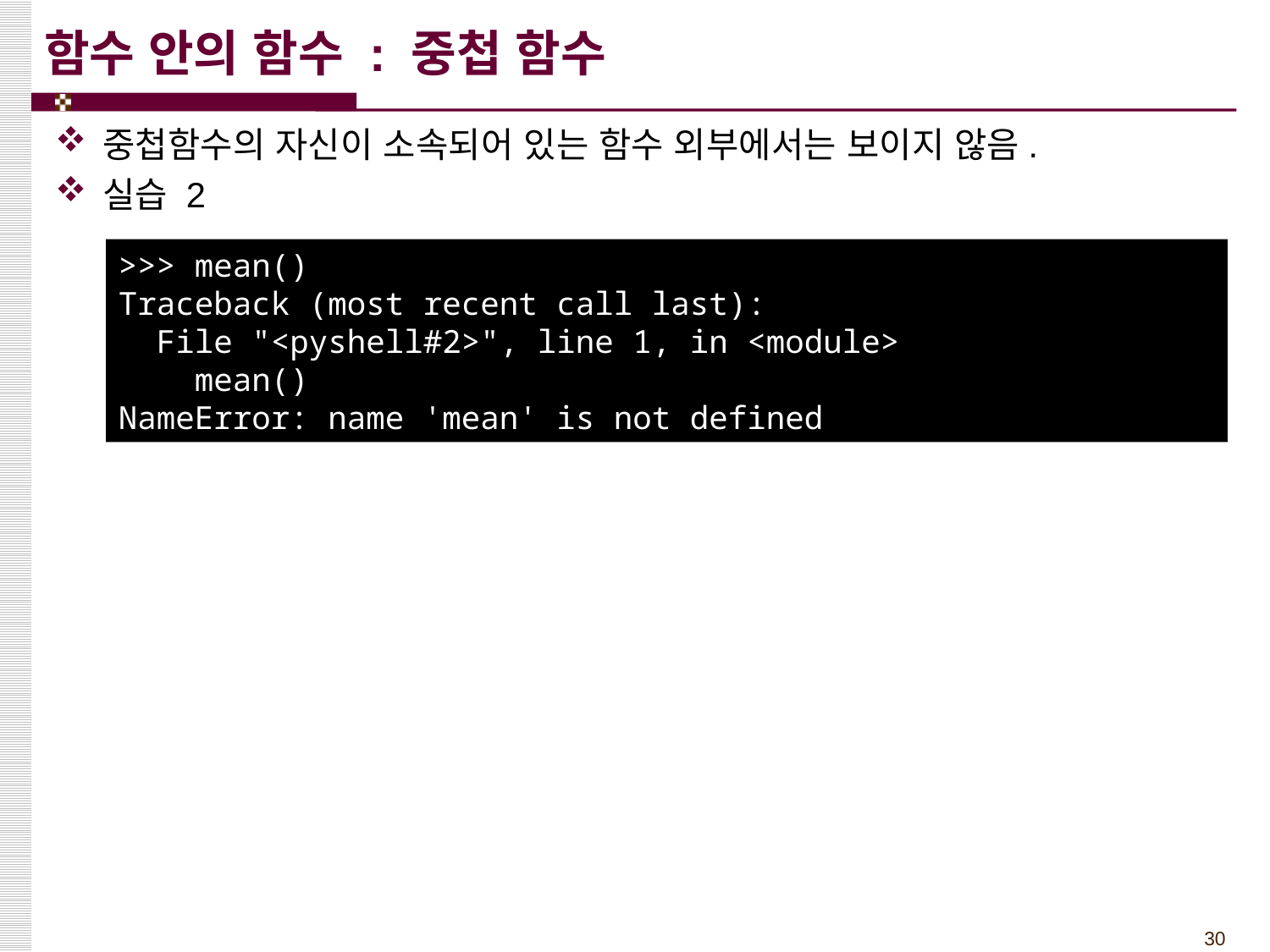

# 함수 안의 함수 : 중첩 함수
중첩함수의 자신이 소속되어 있는 함수 외부에서는 보이지 않음.
실습 2
>>> mean()
Traceback (most recent call last):
  File "<pyshell#2>", line 1, in <module>
    mean()
NameError: name 'mean' is not defined